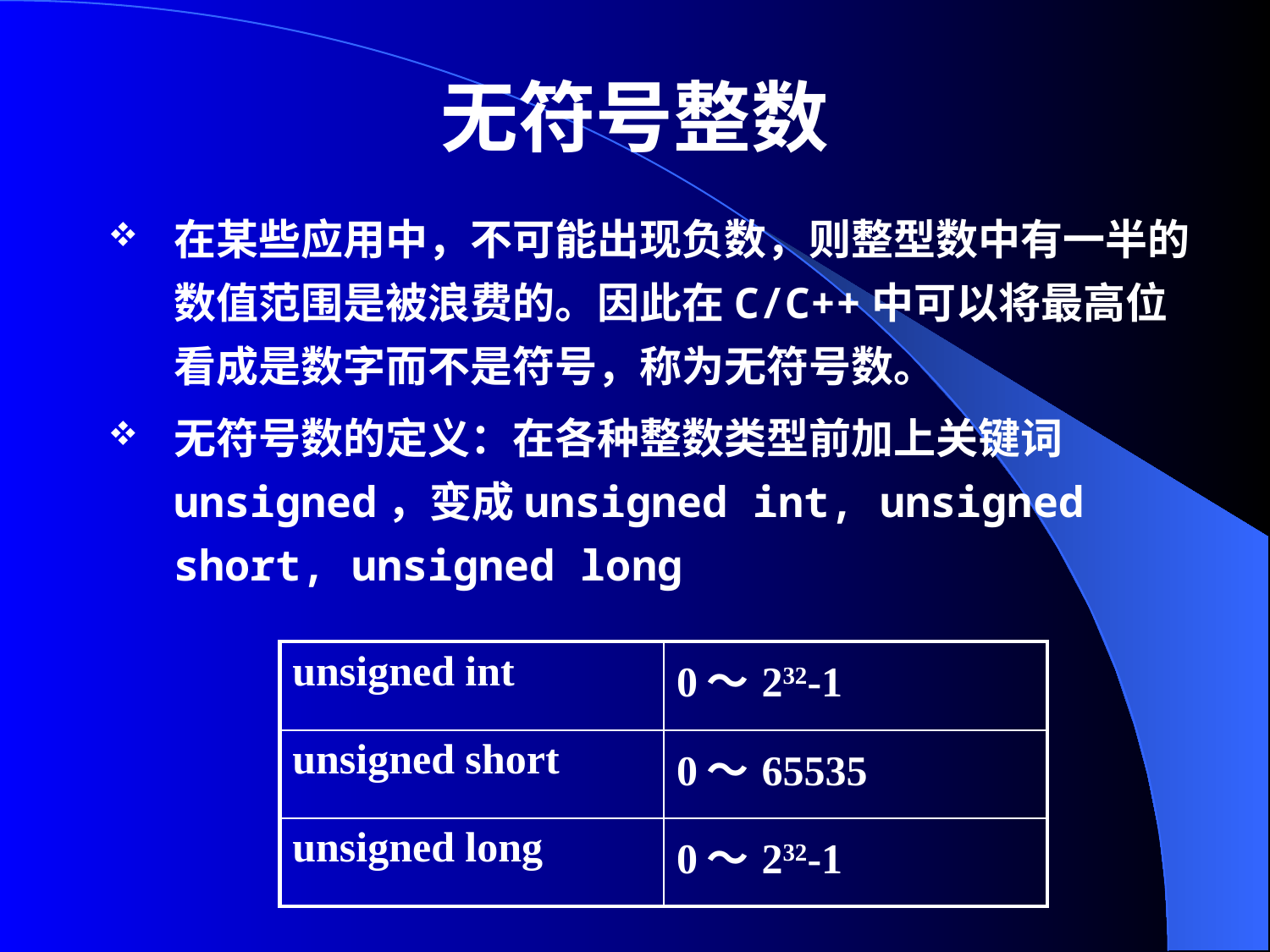

# 无符号整数
在某些应用中，不可能出现负数，则整型数中有一半的数值范围是被浪费的。因此在C/C++中可以将最高位看成是数字而不是符号，称为无符号数。
无符号数的定义：在各种整数类型前加上关键词unsigned，变成unsigned int, unsigned short, unsigned long
| unsigned int | 0～232-1 |
| --- | --- |
| unsigned short | 0～65535 |
| unsigned long | 0～232-1 |